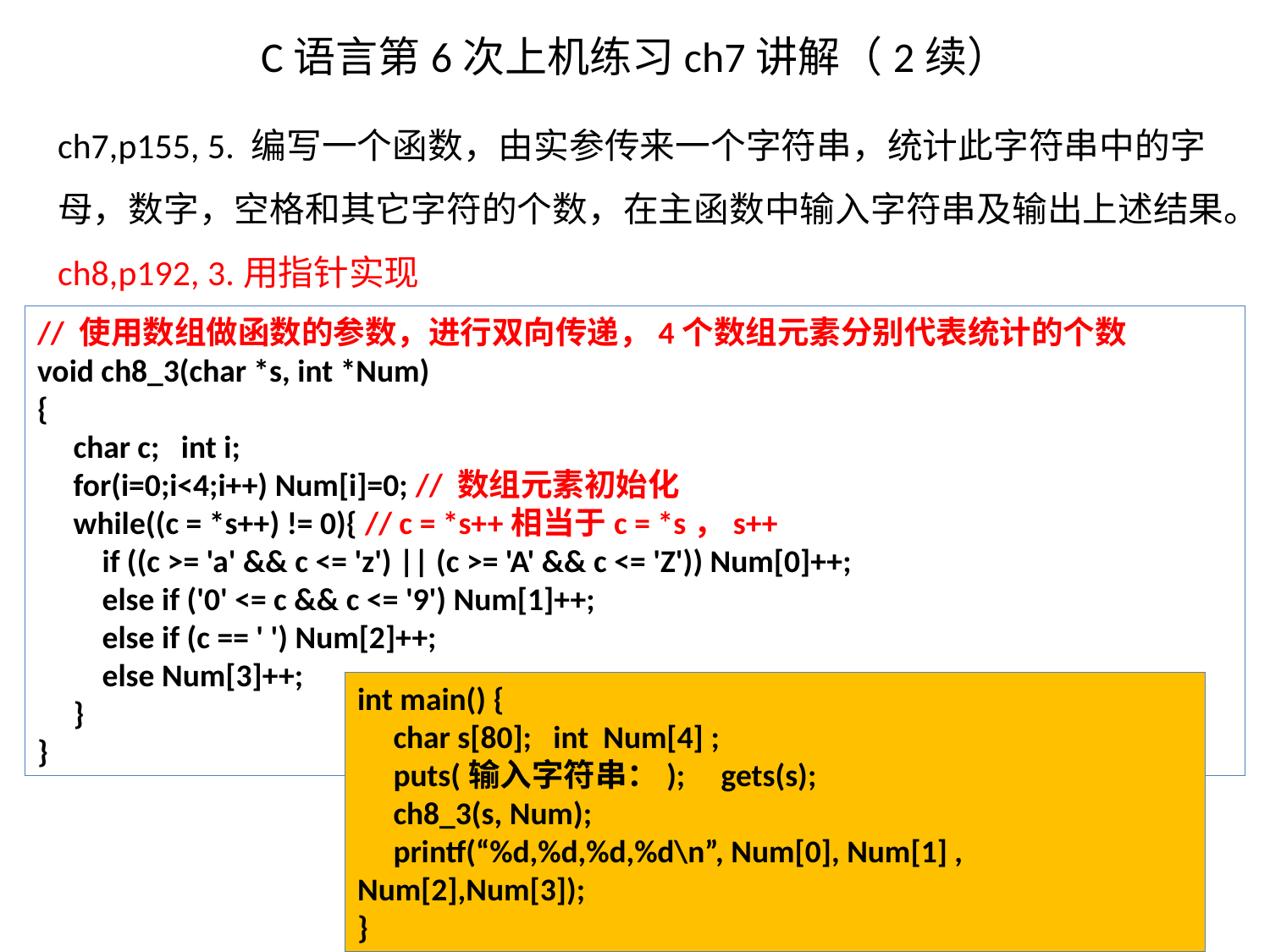

# C语言第6次上机练习ch7讲解（2续）
ch7,p155, 5. 编写一个函数，由实参传来一个字符串，统计此字符串中的字母，数字，空格和其它字符的个数，在主函数中输入字符串及输出上述结果。ch8,p192, 3.用指针实现
// 使用数组做函数的参数，进行双向传递，4个数组元素分别代表统计的个数
void ch8_3(char *s, int *Num)
{
     char c;   int i;
     for(i=0;i<4;i++) Num[i]=0; // 数组元素初始化
     while((c = *s++) != 0){ // c = *s++相当于c = *s，s++
         if ((c >= 'a' && c <= 'z') || (c >= 'A' && c <= 'Z')) Num[0]++;
         else if ('0' <= c && c <= '9') Num[1]++;
         else if (c == ' ') Num[2]++;
         else Num[3]++;
     }
}
int main() {
     char s[80];   int  Num[4] ;
     puts(输入字符串：);     gets(s);
     ch8_3(s, Num);
     printf(“%d,%d,%d,%d\n”, Num[0], Num[1] , Num[2],Num[3]);
}
47